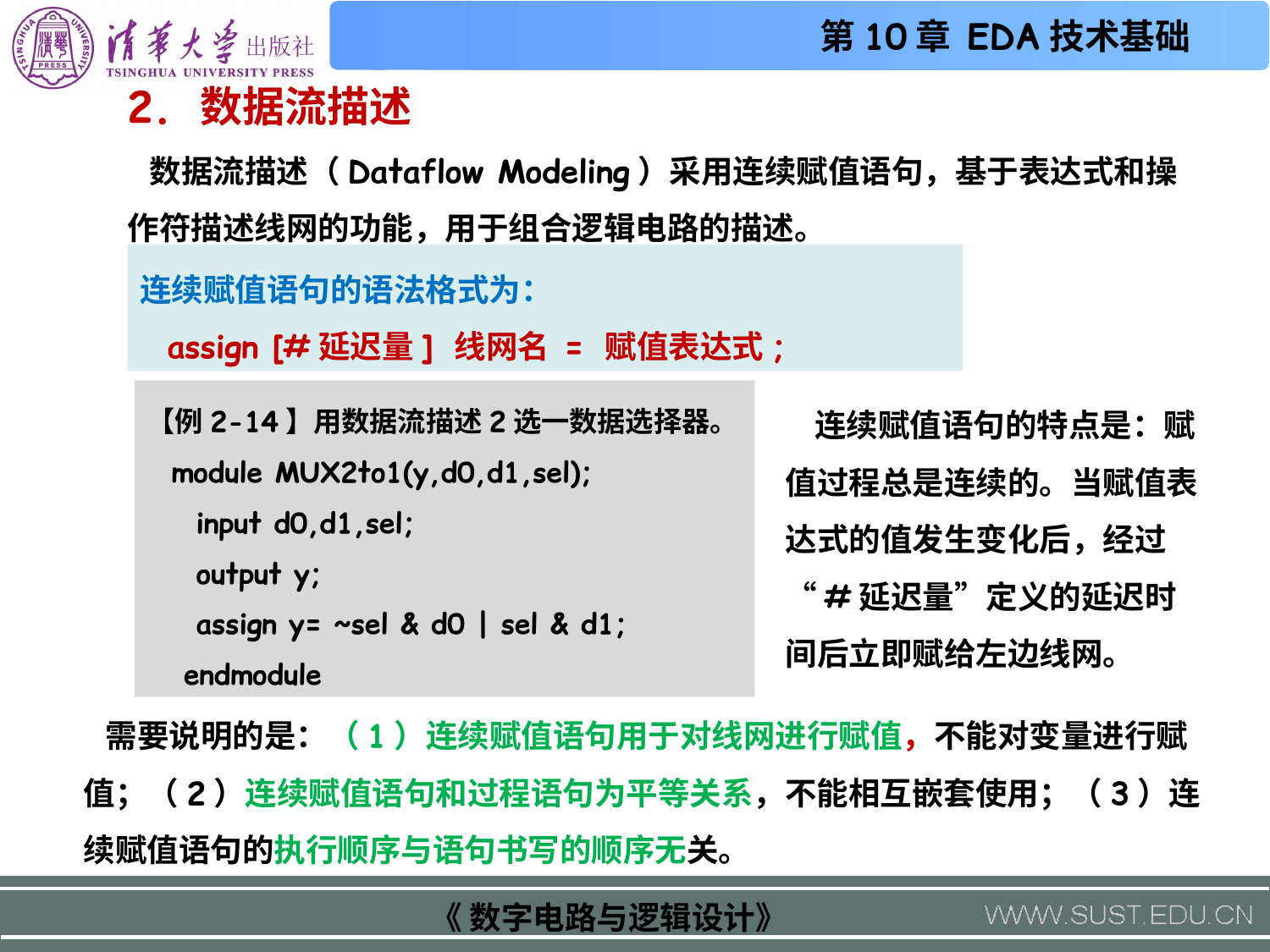

2. 数据流描述
  数据流描述（Dataflow Modeling）采用连续赋值语句，基于表达式和操作符描述线网的功能，用于组合逻辑电路的描述。
连续赋值语句的语法格式为：
  assign [#延迟量] 线网名 = 赋值表达式;
   连续赋值语句的特点是：赋值过程总是连续的。当赋值表达式的值发生变化后，经过“#延迟量”定义的延迟时间后立即赋给左边线网。
【例2-14】用数据流描述2选一数据选择器。
  module MUX2to1(y,d0,d1,sel);
    input d0,d1,sel;
    output y;
    assign y= ~sel & d0 | sel & d1;
   endmodule
  需要说明的是：（1）连续赋值语句用于对线网进行赋值，不能对变量进行赋值；（2）连续赋值语句和过程语句为平等关系，不能相互嵌套使用；（3）连续赋值语句的执行顺序与语句书写的顺序无关。